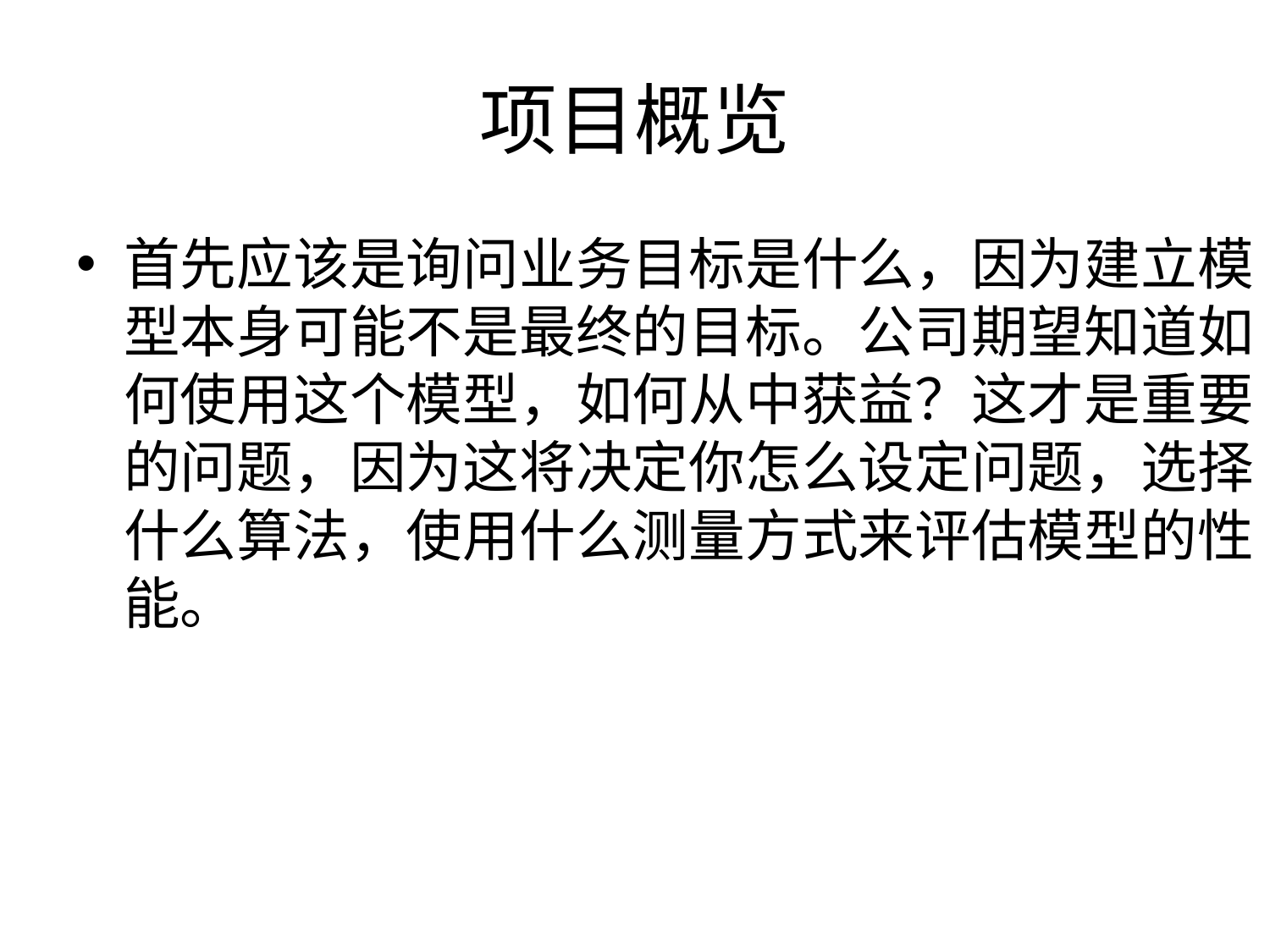

# 项目概览
首先应该是询问业务目标是什么，因为建立模型本身可能不是最终的目标。公司期望知道如何使用这个模型，如何从中获益？这才是重要的问题，因为这将决定你怎么设定问题，选择什么算法，使用什么测量方式来评估模型的性能。